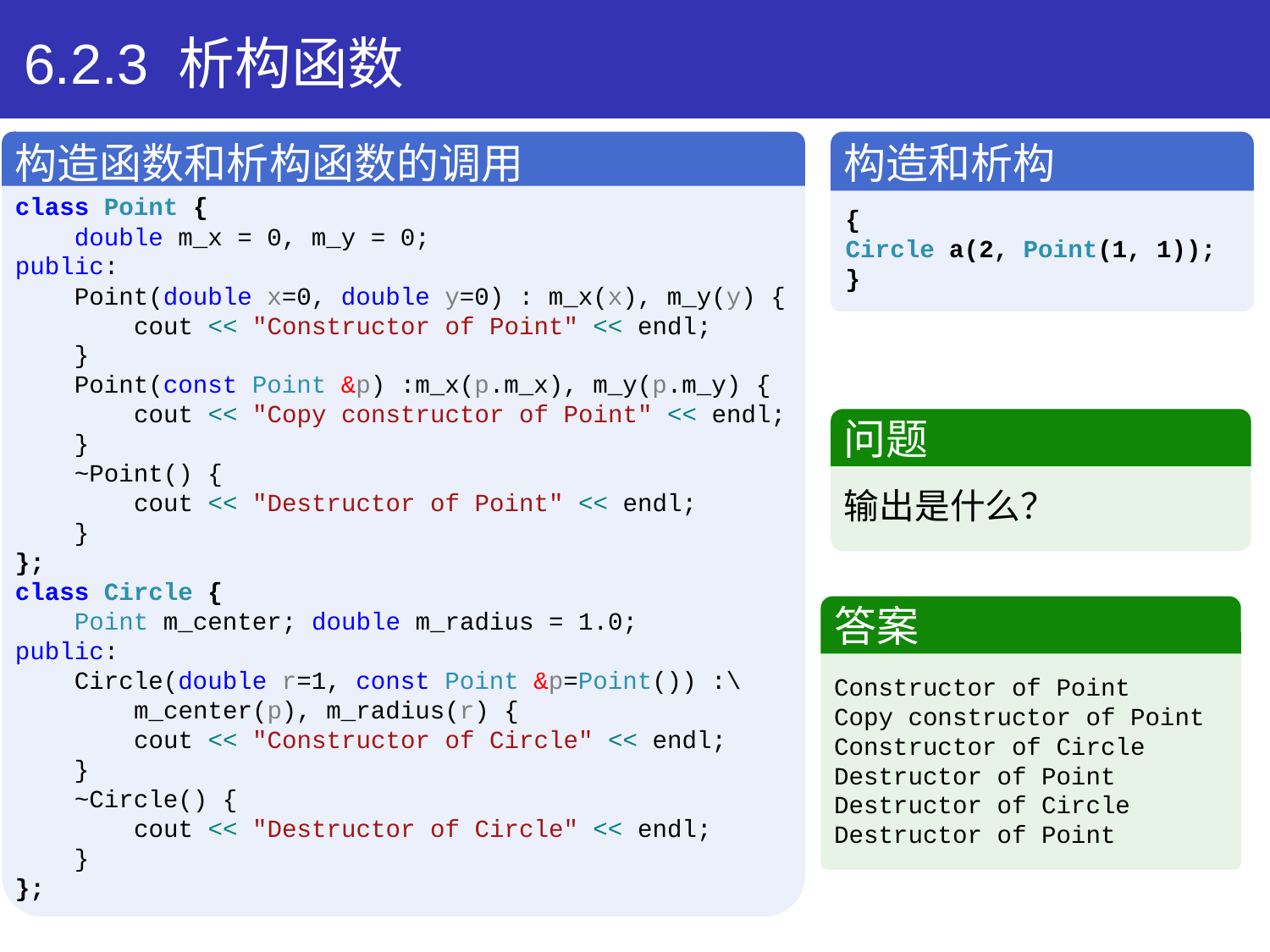

6.2.3 析构函数
构造函数和析构函数的调用

构造和析构

{
Circle a(2, Point(1, 1));
}
class Point {
    double m_x = 0, m_y = 0;
public:
    Point(double x=0, double y=0) : m_x(x), m_y(y) {
        cout << "Constructor of Point" << endl;
    }
    Point(const Point &p) :m_x(p.m_x), m_y(p.m_y) {
        cout << "Copy constructor of Point" << endl;
    }
    ~Point() {
        cout << "Destructor of Point" << endl;
    }
};
class Circle {
    Point m_center; double m_radius = 1.0;
public:
    Circle(double r=1, const Point &p=Point()) :\
        m_center(p), m_radius(r) {
        cout << "Constructor of Circle" << endl;
    }
    ~Circle() {
        cout << "Destructor of Circle" << endl;
    }
};
问题

输出是什么？
答案

Constructor of Point
Copy constructor of Point
Constructor of Circle
Destructor of Point
Destructor of Circle
Destructor of Point
34